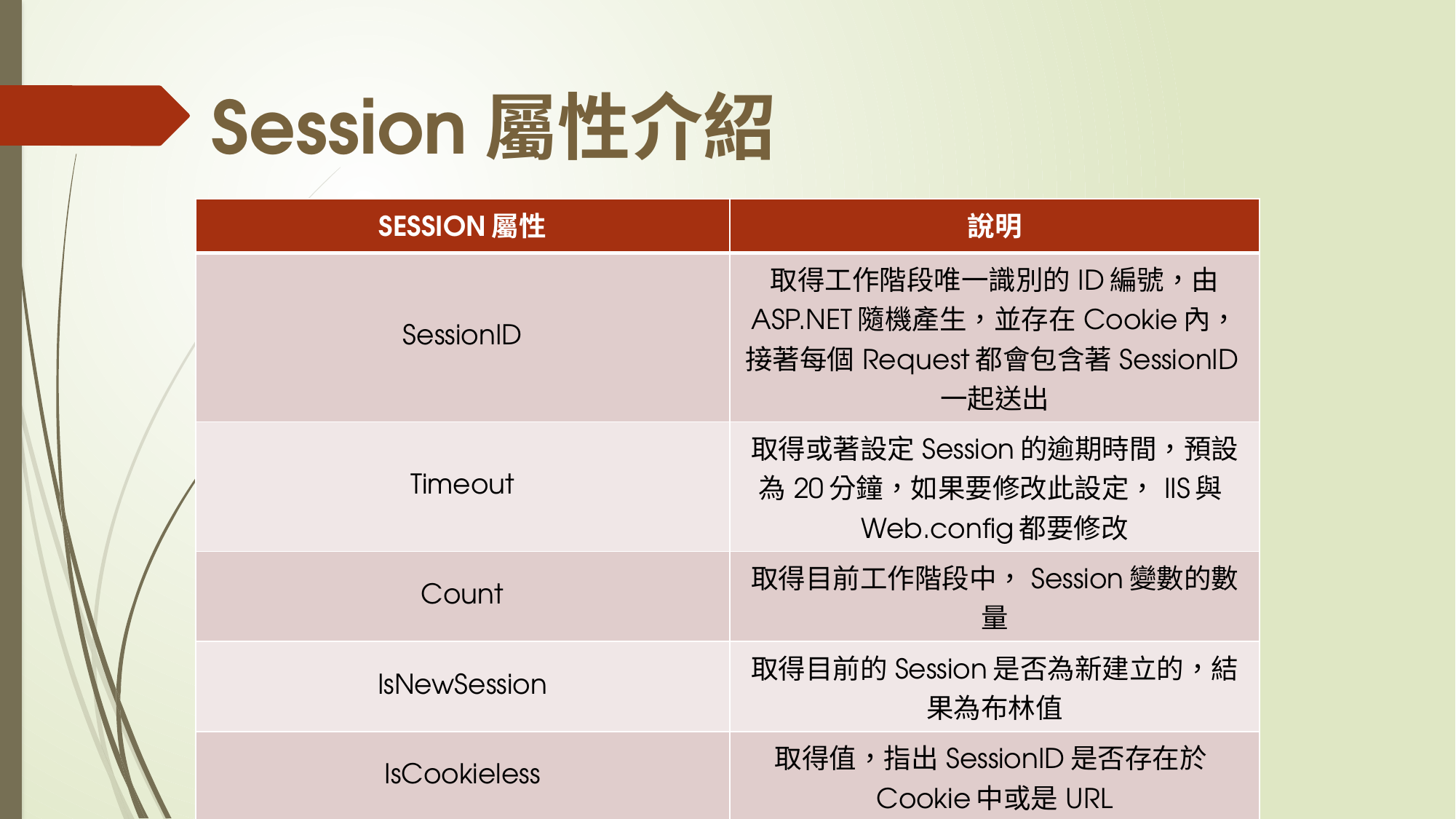

# Session屬性介紹
| SESSION屬性 | 說明 |
| --- | --- |
| SessionID | 取得工作階段唯一識別的ID編號，由 ASP.NET隨機產生，並存在Cookie內，接著每個Request都會包含著SessionID一起送出 |
| Timeout | 取得或著設定Session的逾期時間，預設為20分鐘，如果要修改此設定，IIS與Web.config都要修改 |
| Count | 取得目前工作階段中，Session變數的數量 |
| IsNewSession | 取得目前的Session是否為新建立的，結果為布林值 |
| IsCookieless | 取得值，指出SessionID是否存在於Cookie中或是URL |